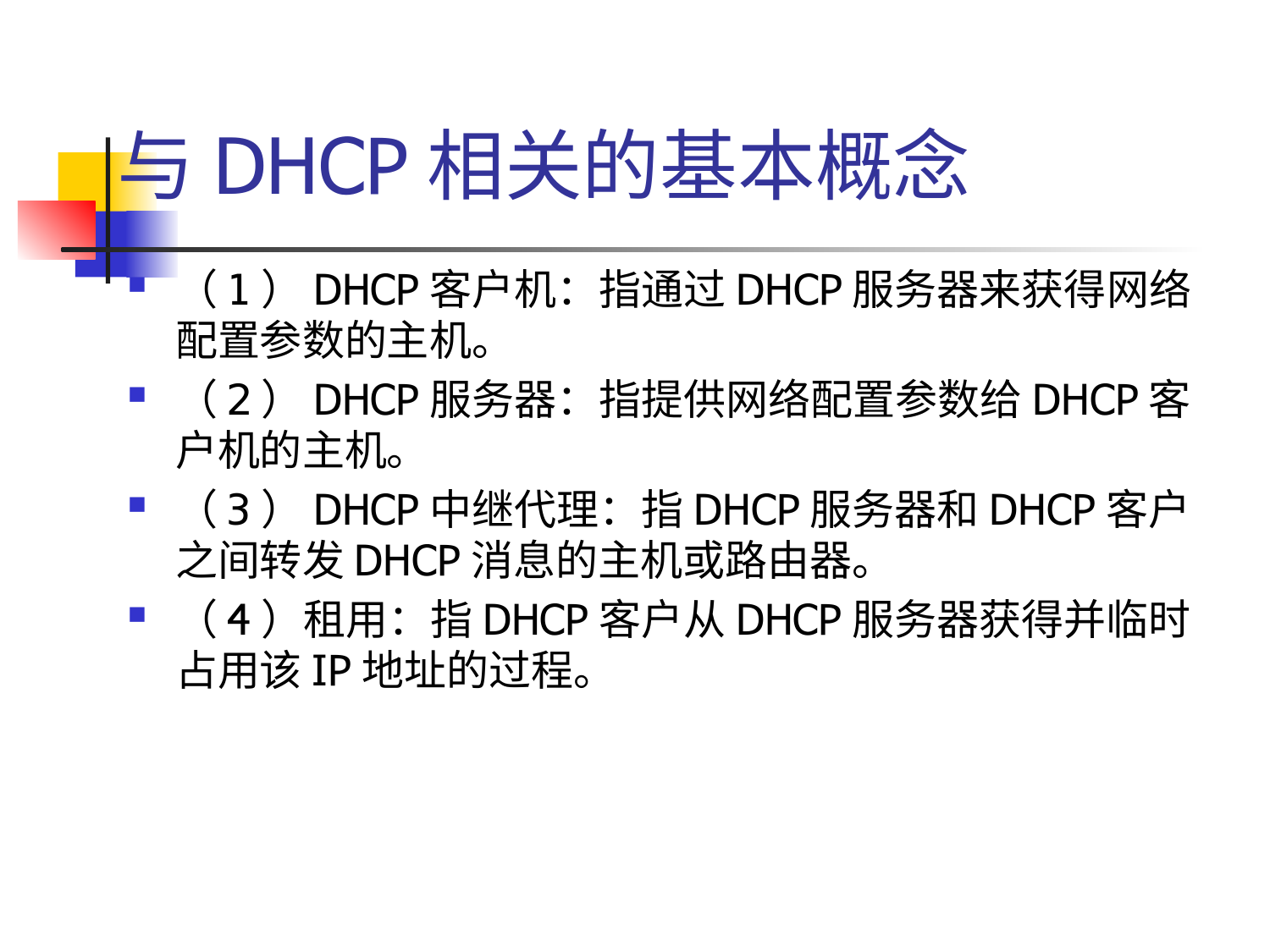

# 与DHCP相关的基本概念
（1）DHCP客户机：指通过DHCP服务器来获得网络配置参数的主机。
（2）DHCP服务器：指提供网络配置参数给DHCP客户机的主机。
（3）DHCP中继代理：指DHCP服务器和DHCP客户之间转发DHCP消息的主机或路由器。
（4）租用：指DHCP客户从DHCP服务器获得并临时占用该IP地址的过程。